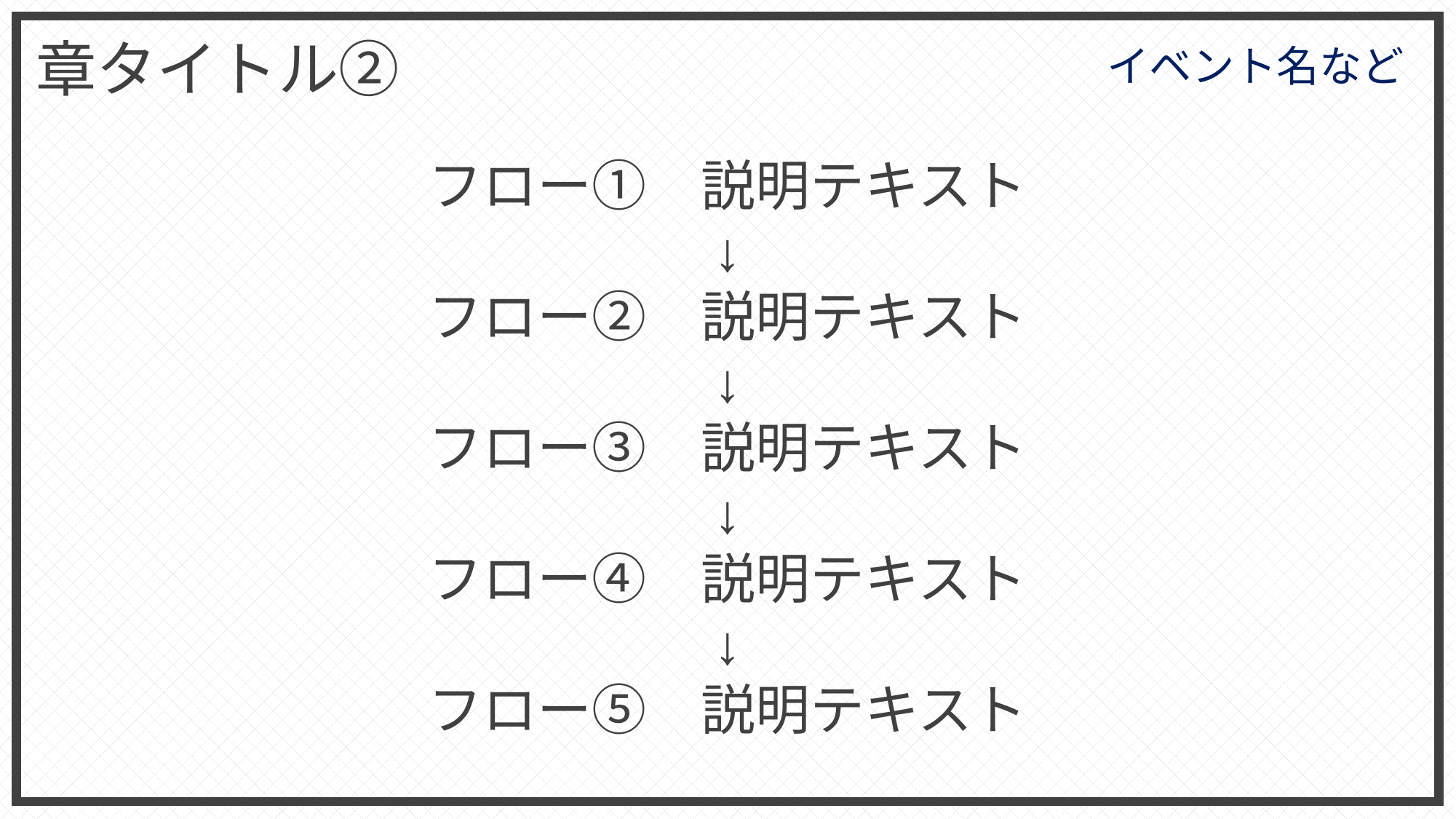

章タイトル②
イベント名など
フロー①　説明テキスト
↓
フロー②　説明テキスト
↓
フロー③　説明テキスト
↓
フロー④　説明テキスト
↓
フロー⑤　説明テキスト